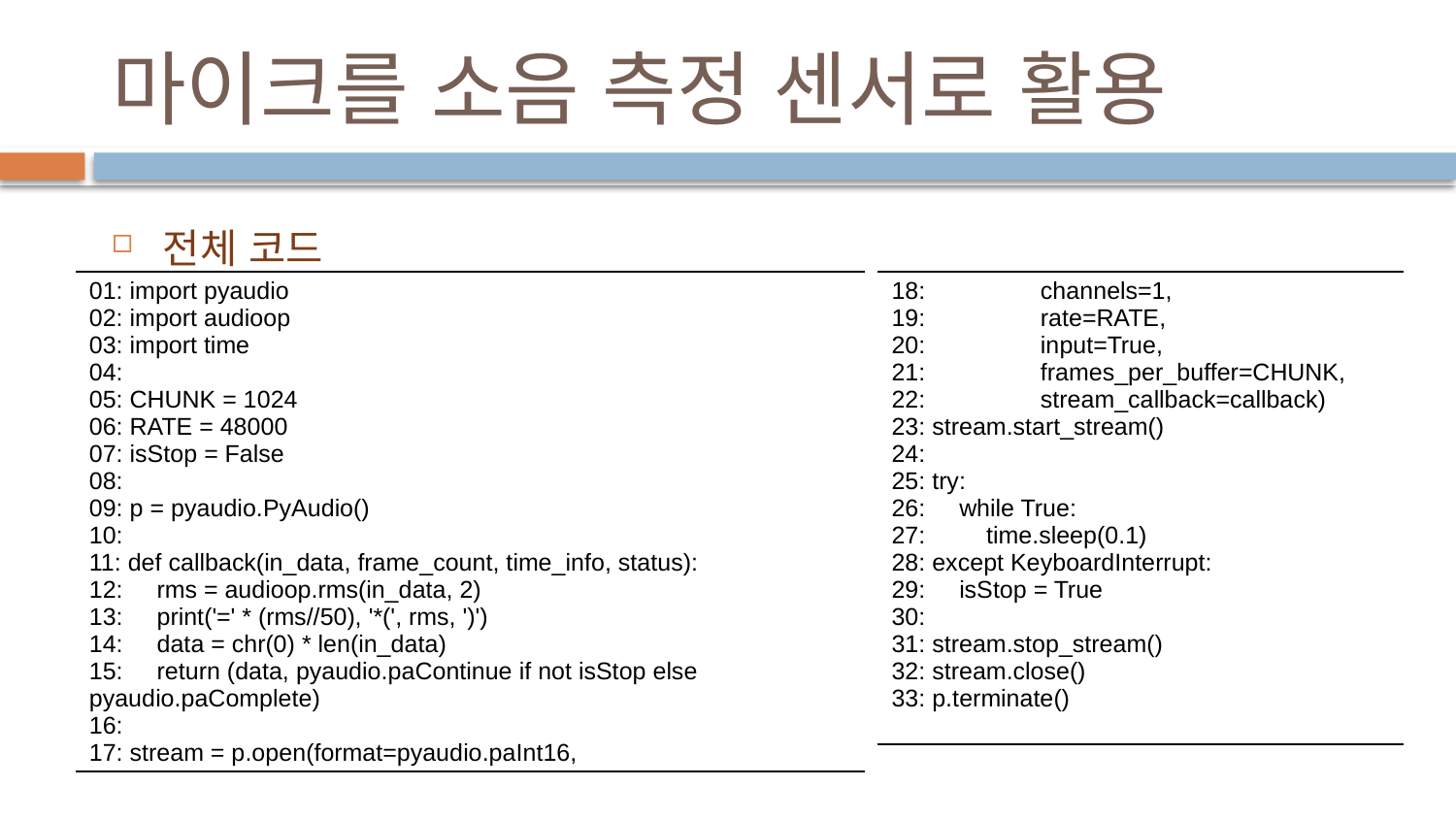

# 마이크를 소음 측정 센서로 활용
전체 코드
| 01: import pyaudio 02: import audioop 03: import time 04: 05: CHUNK = 1024 06: RATE = 48000 07: isStop = False 08: 09: p = pyaudio.PyAudio() 10: 11: def callback(in\_data, frame\_count, time\_info, status): 12: rms = audioop.rms(in\_data, 2) 13: print('=' \* (rms//50), '\*(', rms, ')') 14: data = chr(0) \* len(in\_data) 15: return (data, pyaudio.paContinue if not isStop else pyaudio.paComplete) 16: 17: stream = p.open(format=pyaudio.paInt16, |
| --- |
| 18: channels=1, 19: rate=RATE, 20: input=True, 21: frames\_per\_buffer=CHUNK, 22: stream\_callback=callback) 23: stream.start\_stream() 24: 25: try: 26: while True: 27: time.sleep(0.1) 28: except KeyboardInterrupt: 29: isStop = True 30: 31: stream.stop\_stream() 32: stream.close() 33: p.terminate() |
| --- |